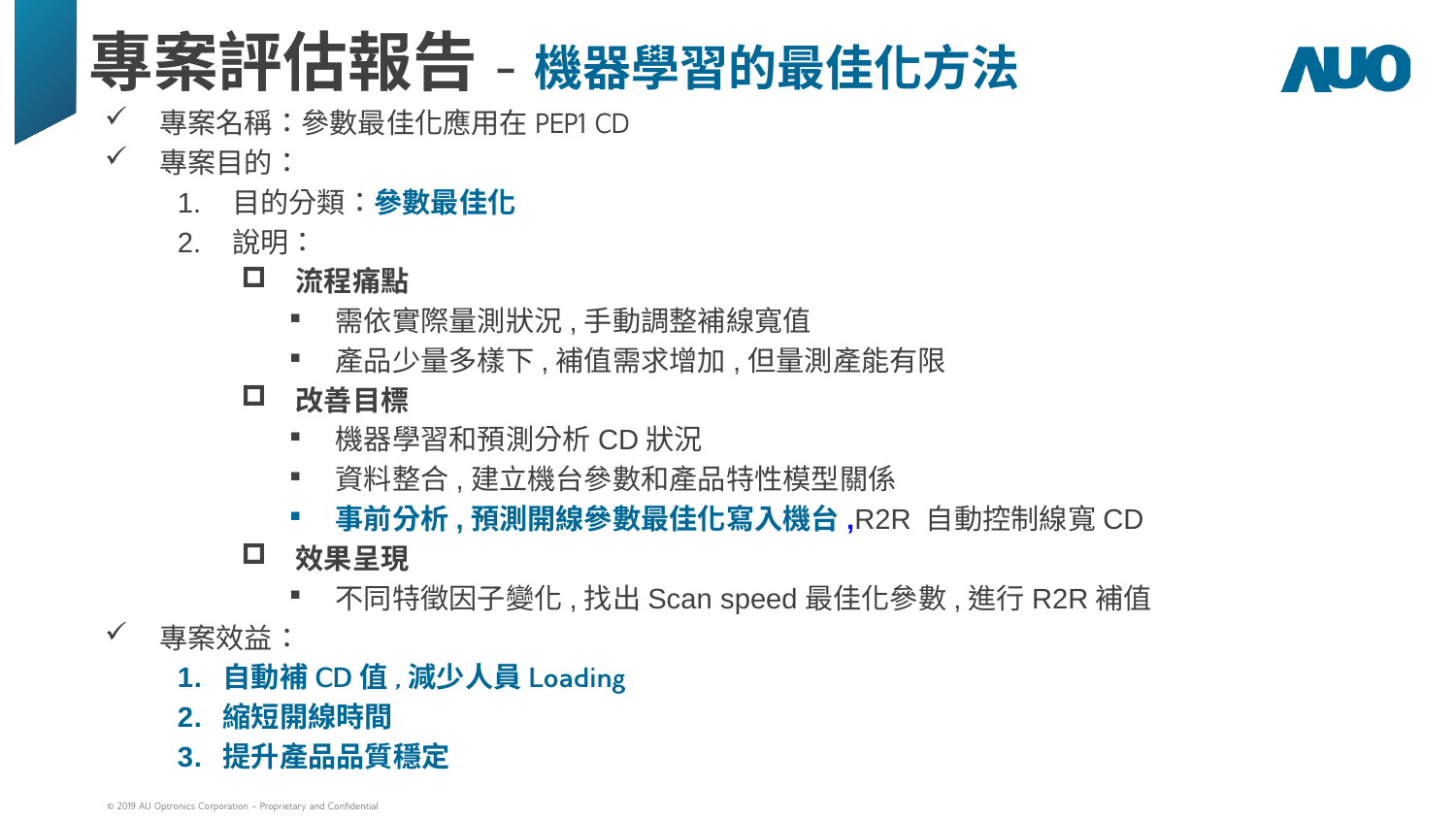

# 專案評估報告-機器學習的最佳化方法

專案名稱：參數最佳化應用在PEP1 CD
專案目的：
目的分類：參數最佳化
說明：
流程痛點
需依實際量測狀況,手動調整補線寬值
產品少量多樣下,補值需求增加,但量測產能有限
改善目標
機器學習和預測分析CD狀況
資料整合,建立機台參數和產品特性模型關係
事前分析,預測開線參數最佳化寫入機台,R2R 自動控制線寬CD
效果呈現
不同特徵因子變化,找出Scan speed最佳化參數,進行R2R補值
專案效益：
自動補CD值,減少人員Loading
縮短開線時間
提升產品品質穩定